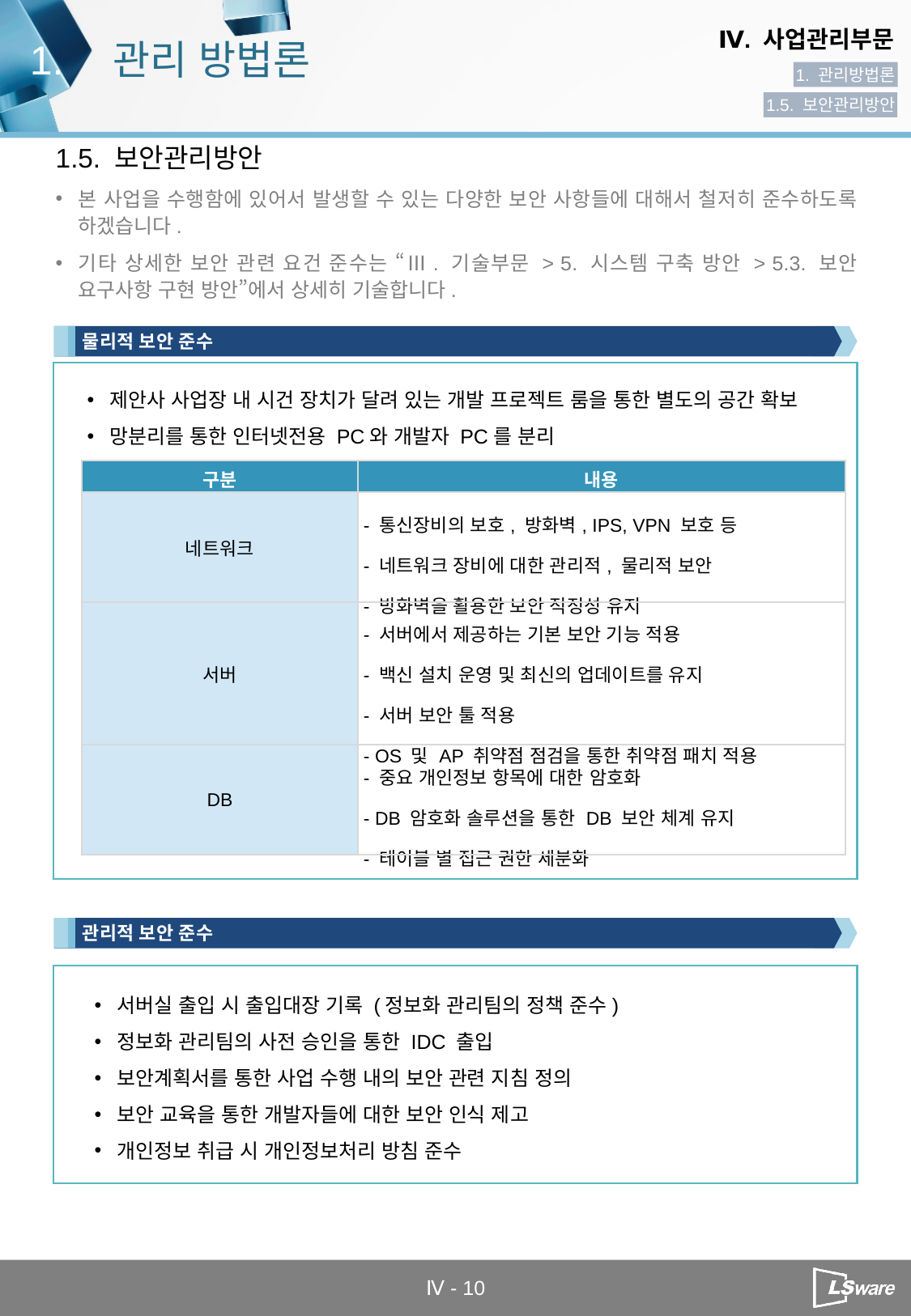

1.
관리 방법론
1. 관리방법론
1.5. 보안관리방안
1.5. 보안관리방안
본 사업을 수행함에 있어서 발생할 수 있는 다양한 보안 사항들에 대해서 철저히 준수하도록 하겠습니다.
기타 상세한 보안 관련 요건 준수는 “Ⅲ. 기술부문 > 5. 시스템 구축 방안 > 5.3. 보안 요구사항 구현 방안”에서 상세히 기술합니다.

물리적 보안 준수

제안사 사업장 내 시건 장치가 달려 있는 개발 프로젝트 룸을 통한 별도의 공간 확보
망분리를 통한 인터넷전용 PC와 개발자 PC를 분리
| 구분 | 내용 |
| --- | --- |
| 네트워크 | - 통신장비의 보호, 방화벽, IPS, VPN 보호 등 - 네트워크 장비에 대한 관리적, 물리적 보안 - 방화벽을 활용한 보안 적정성 유지 |
| 서버 | - 서버에서 제공하는 기본 보안 기능 적용 - 백신 설치 운영 및 최신의 업데이트를 유지 - 서버 보안 툴 적용 - OS 및 AP 취약점 점검을 통한 취약점 패치 적용 |
| DB | - 중요 개인정보 항목에 대한 암호화 - DB 암호화 솔루션을 통한 DB 보안 체계 유지 - 테이블 별 접근 권한 세분화 |

관리적 보안 준수

서버실 출입 시 출입대장 기록 (정보화 관리팀의 정책 준수)
정보화 관리팀의 사전 승인을 통한 IDC 출입
보안계획서를 통한 사업 수행 내의 보안 관련 지침 정의
보안 교육을 통한 개발자들에 대한 보안 인식 제고
개인정보 취급 시 개인정보처리 방침 준수